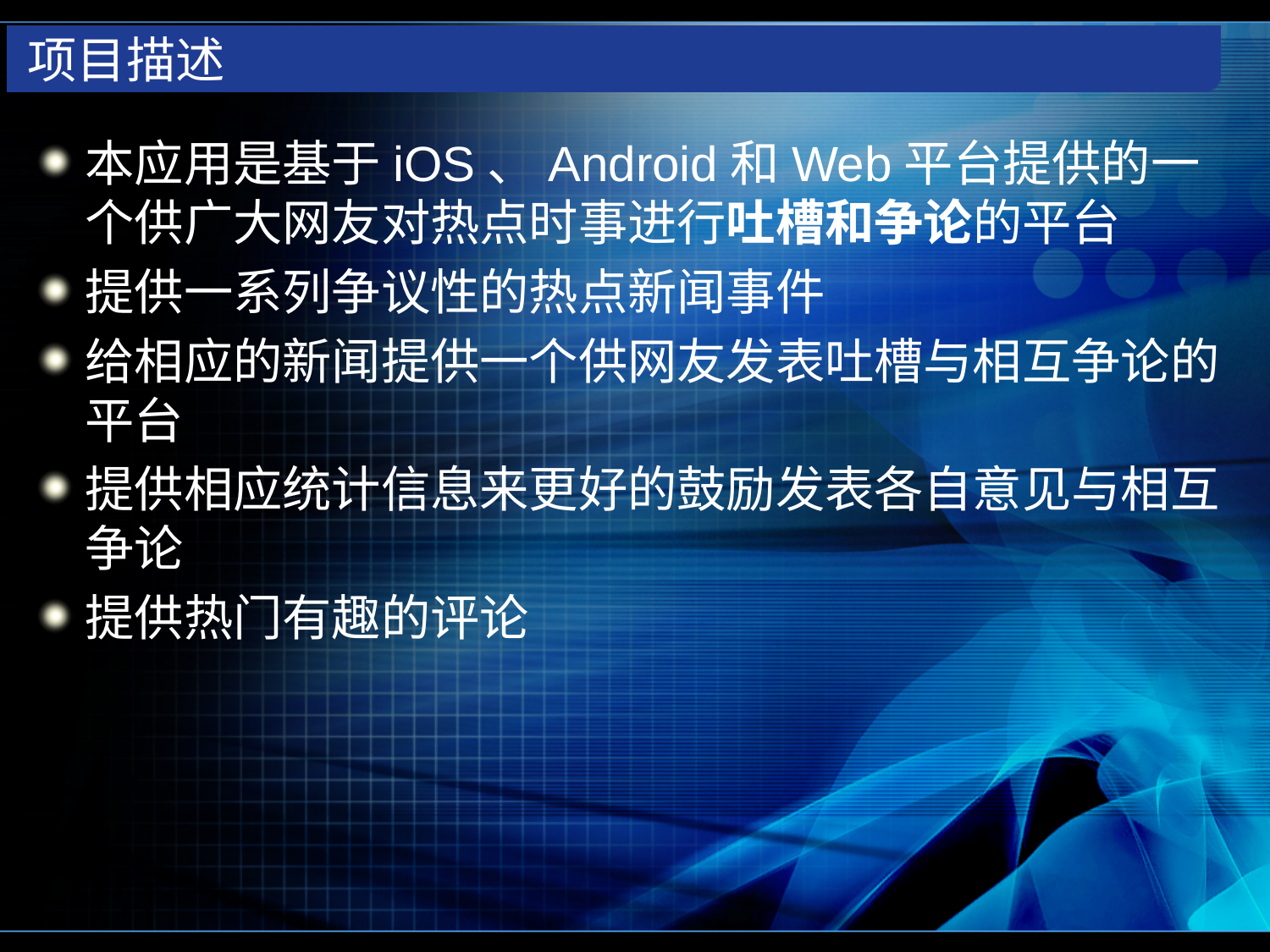

# 项目描述
本应用是基于iOS、Android和Web平台提供的一个供广大网友对热点时事进行吐槽和争论的平台
提供一系列争议性的热点新闻事件
给相应的新闻提供一个供网友发表吐槽与相互争论的平台
提供相应统计信息来更好的鼓励发表各自意见与相互争论
提供热门有趣的评论